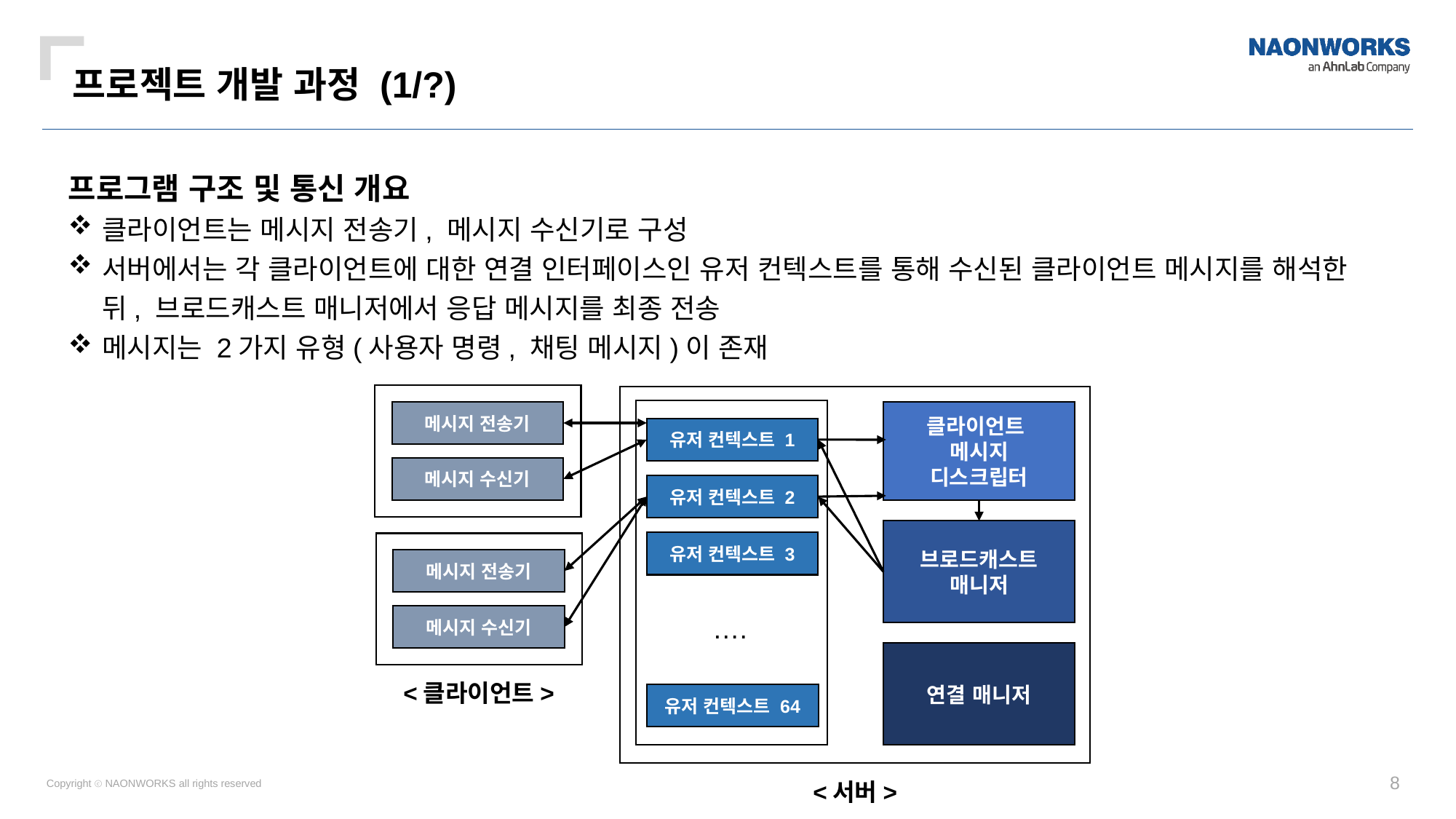

프로젝트 개발 과정 (1/?)
프로그램 구조 및 통신 개요
클라이언트는 메시지 전송기, 메시지 수신기로 구성
서버에서는 각 클라이언트에 대한 연결 인터페이스인 유저 컨텍스트를 통해 수신된 클라이언트 메시지를 해석한 뒤, 브로드캐스트 매니저에서 응답 메시지를 최종 전송
메시지는 2가지 유형(사용자 명령, 채팅 메시지)이 존재
연결
매니저
메시지 전송기
메시지 수신기
연결
매니저
연결
매니저
클라이언트
메시지
디스크립터
유저 컨텍스트 1
유저 컨텍스트 2
브로드캐스트
매니저
유저 컨텍스트 3
연결
매니저
메시지 전송기
메시지 수신기
….
연결 매니저
<클라이언트>
유저 컨텍스트 64
8
<서버>